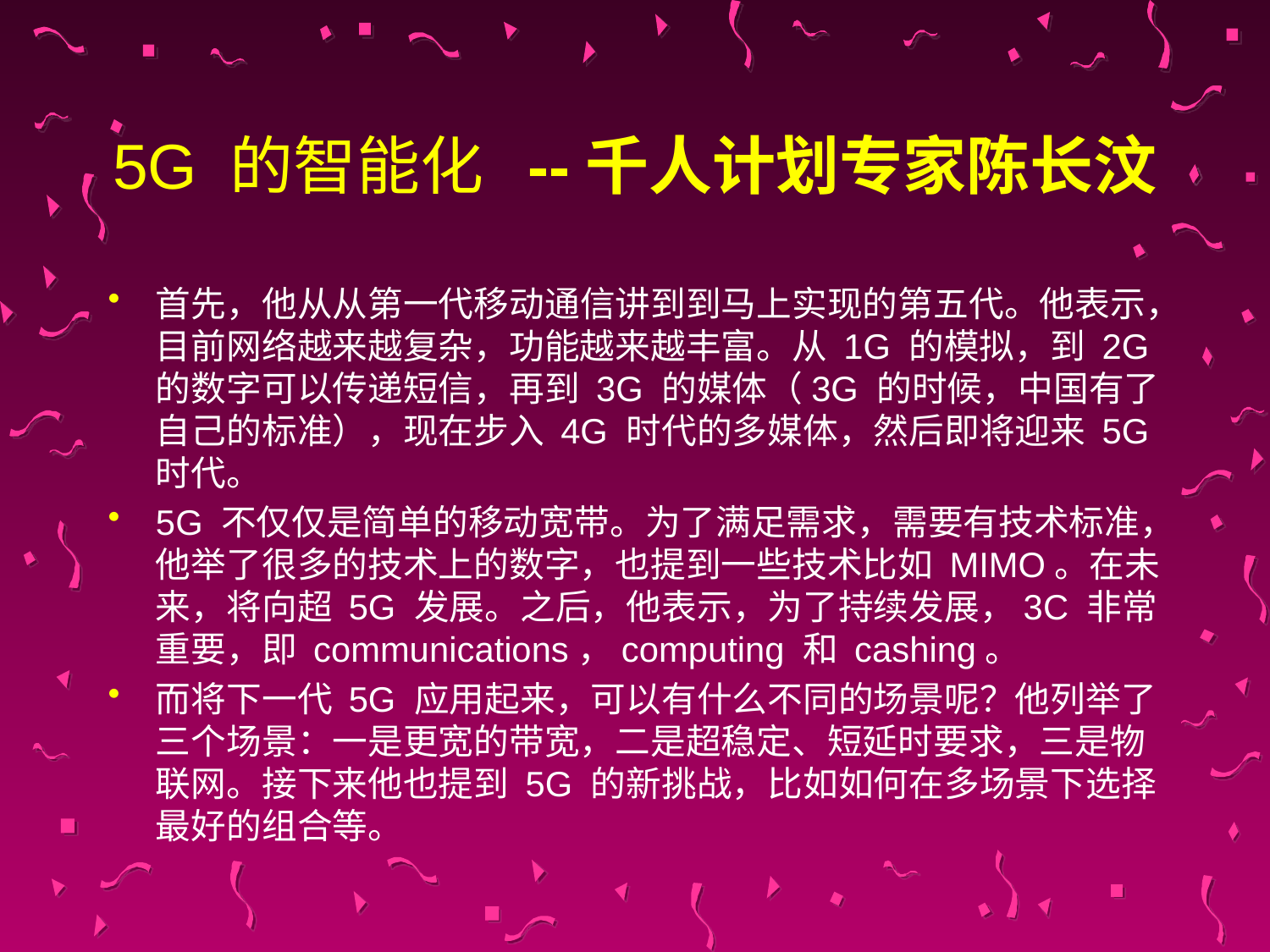

# 5G 的智能化  --千人计划专家陈长汶
首先，他从从第一代移动通信讲到到马上实现的第五代。他表示，目前网络越来越复杂，功能越来越丰富。从 1G 的模拟，到 2G 的数字可以传递短信，再到 3G 的媒体（3G 的时候，中国有了自己的标准），现在步入 4G 时代的多媒体，然后即将迎来 5G 时代。
5G 不仅仅是简单的移动宽带。为了满足需求，需要有技术标准，他举了很多的技术上的数字，也提到一些技术比如 MIMO。在未来，将向超 5G 发展。之后，他表示，为了持续发展，3C 非常重要，即 communications，computing 和 cashing。
而将下一代 5G 应用起来，可以有什么不同的场景呢？他列举了三个场景：一是更宽的带宽，二是超稳定、短延时要求，三是物联网。接下来他也提到 5G 的新挑战，比如如何在多场景下选择最好的组合等。